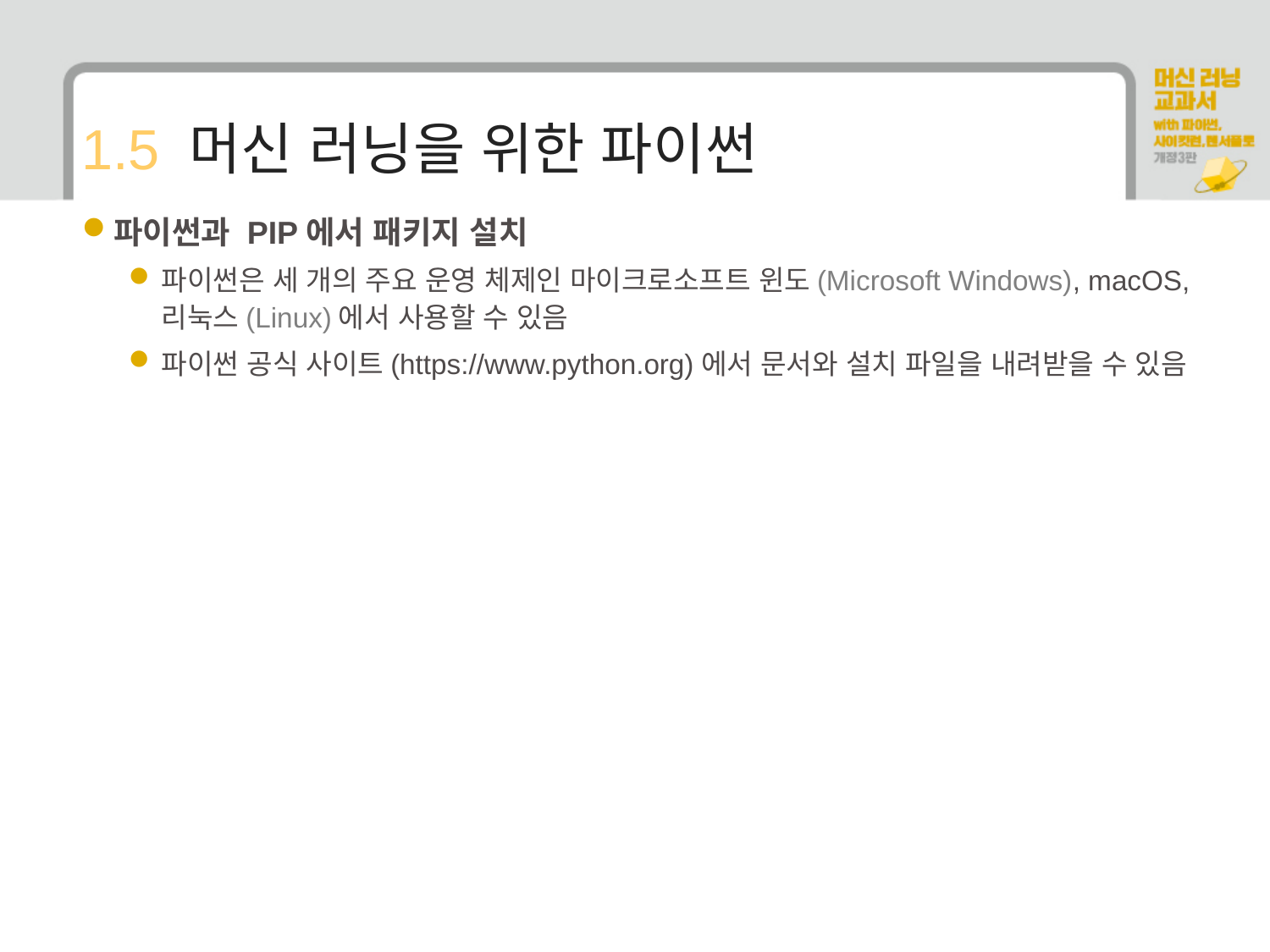

# 1.5 머신 러닝을 위한 파이썬
파이썬과 PIP에서 패키지 설치
파이썬은 세 개의 주요 운영 체제인 마이크로소프트 윈도(Microsoft Windows), macOS, 리눅스(Linux)에서 사용할 수 있음
파이썬 공식 사이트(https://www.python.org)에서 문서와 설치 파일을 내려받을 수 있음